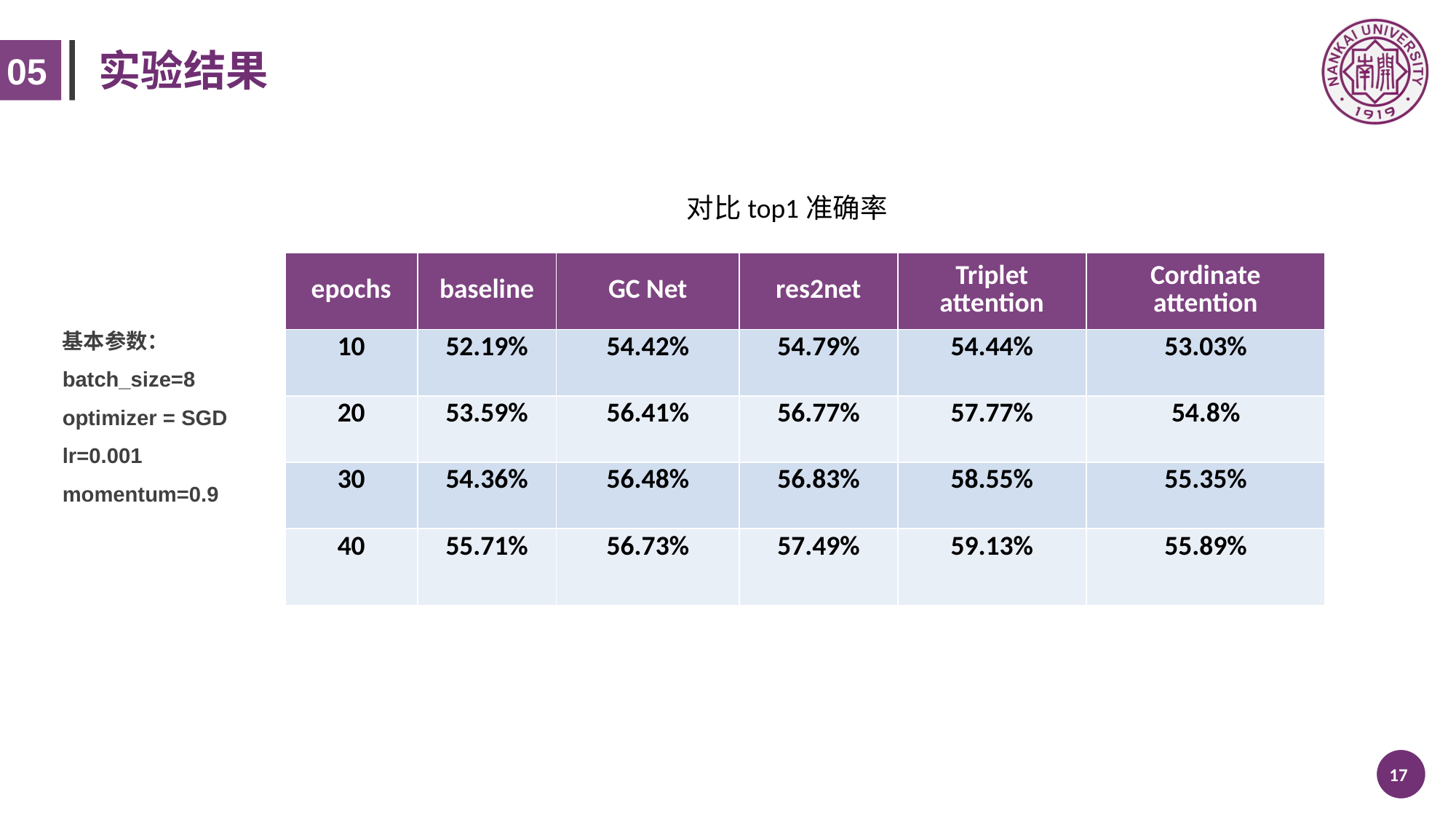

# 实验结果
05
对比top1准确率
| epochs | baseline | GC Net | res2net | Triplet attention | Cordinate attention |
| --- | --- | --- | --- | --- | --- |
| 10 | 52.19% | 54.42% | 54.79% | 54.44% | 53.03% |
| 20 | 53.59% | 56.41% | 56.77% | 57.77% | 54.8% |
| 30 | 54.36% | 56.48% | 56.83% | 58.55% | 55.35% |
| 40 | 55.71% | 56.73% | 57.49% | 59.13% | 55.89% |
基本参数：batch_size=8
optimizer = SGD
lr=0.001
momentum=0.9
标题
补充详细说明
17    /30